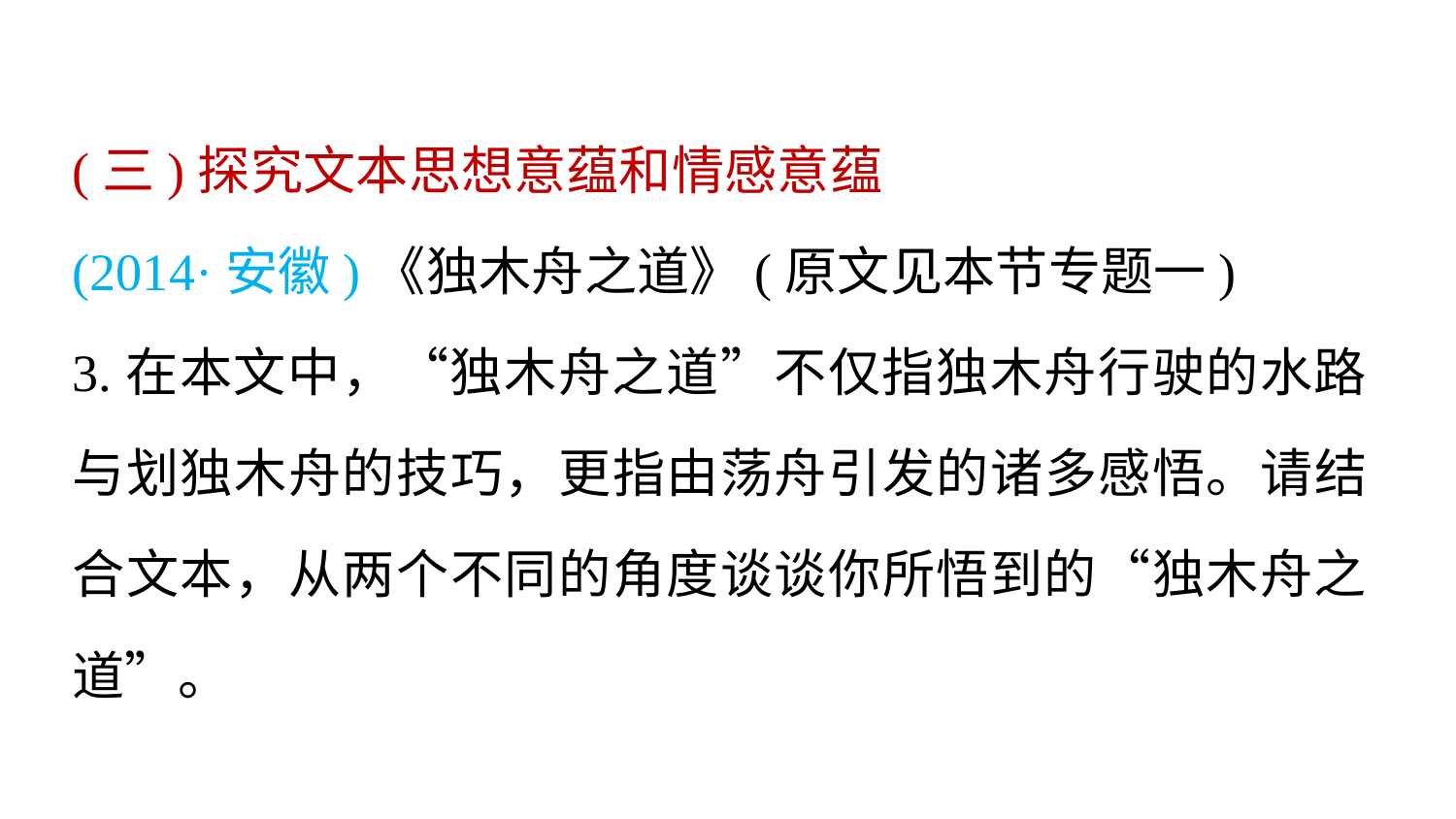

(三)探究文本思想意蕴和情感意蕴
(2014·安徽)《独木舟之道》(原文见本节专题一)
3.在本文中，“独木舟之道”不仅指独木舟行驶的水路与划独木舟的技巧，更指由荡舟引发的诸多感悟。请结合文本，从两个不同的角度谈谈你所悟到的“独木舟之道”。